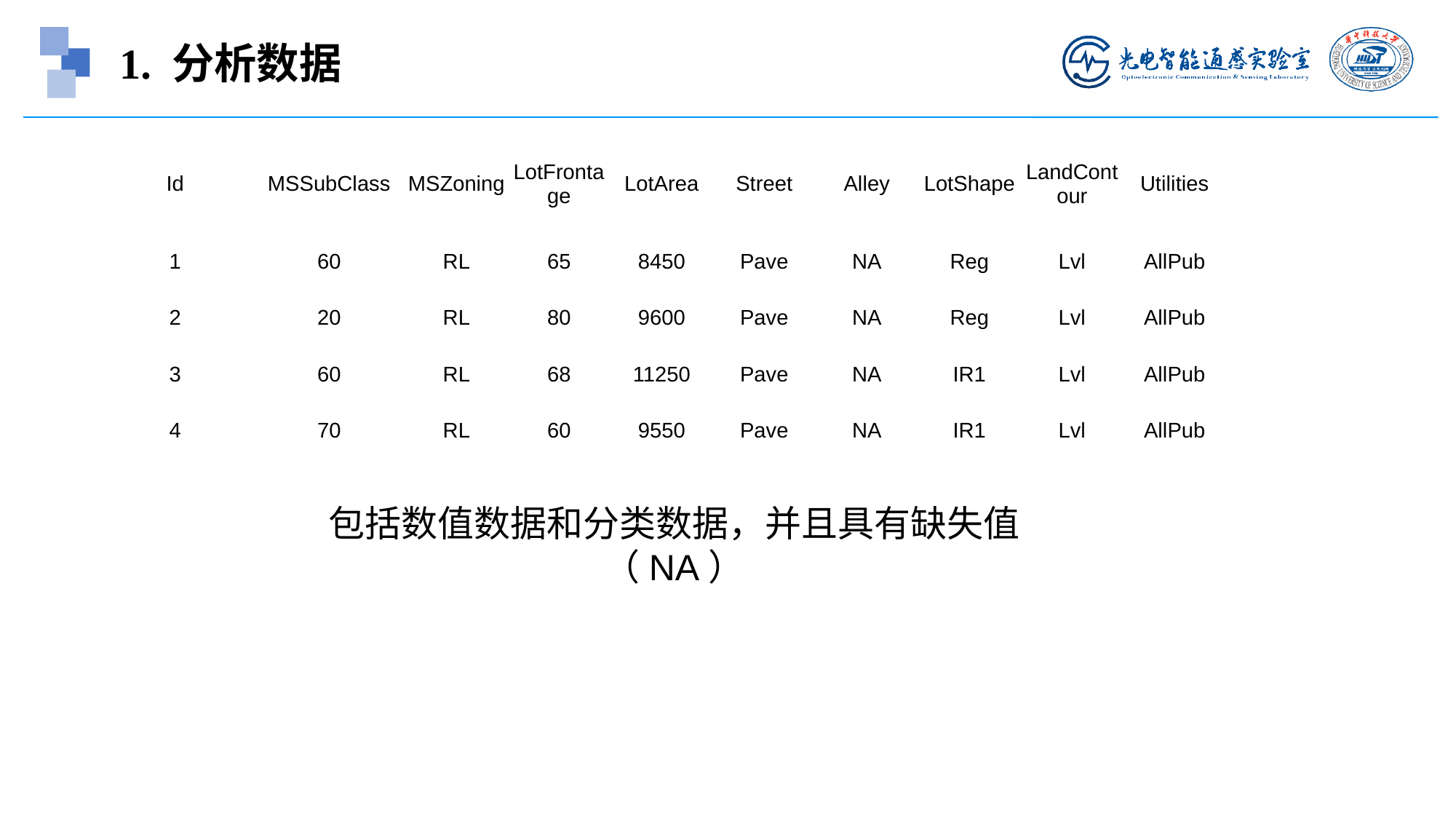

1. 分析数据
| Id | MSSubClass | MSZoning | LotFrontage | LotArea | Street | Alley | LotShape | LandContour | Utilities |
| --- | --- | --- | --- | --- | --- | --- | --- | --- | --- |
| 1 | 60 | RL | 65 | 8450 | Pave | NA | Reg | Lvl | AllPub |
| 2 | 20 | RL | 80 | 9600 | Pave | NA | Reg | Lvl | AllPub |
| 3 | 60 | RL | 68 | 11250 | Pave | NA | IR1 | Lvl | AllPub |
| 4 | 70 | RL | 60 | 9550 | Pave | NA | IR1 | Lvl | AllPub |
包括数值数据和分类数据，并且具有缺失值（NA）